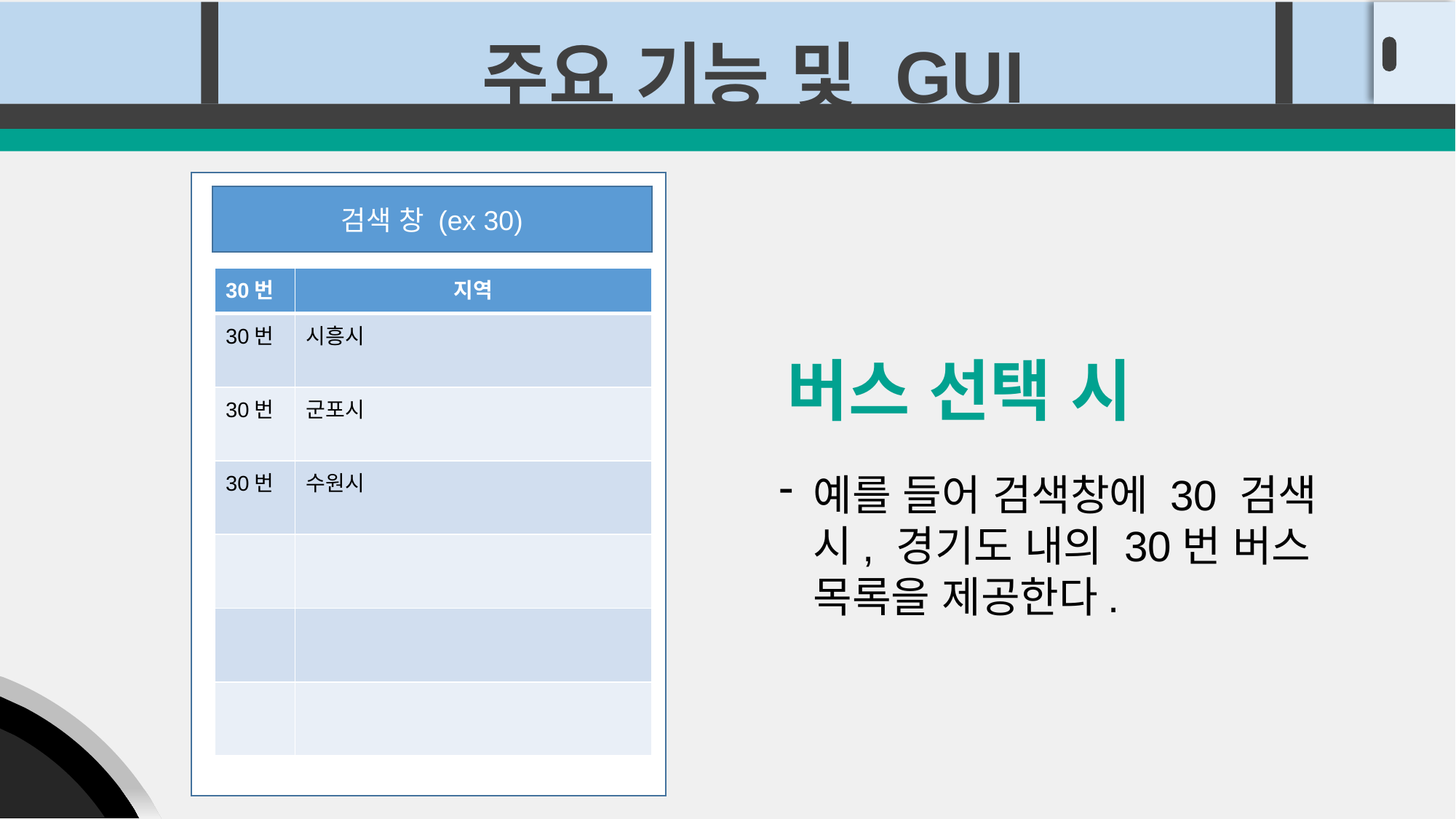

주요 기능 및 GUI

검색 창 (ex 30)
| 30번 | 지역 |
| --- | --- |
| 30번 | 시흥시 |
| 30번 | 군포시 |
| 30번 | 수원시 |
|  |  |
|  |  |
|  |  |
버스 선택 시
예를 들어 검색창에 30 검색 시, 경기도 내의 30번 버스 목록을 제공한다.